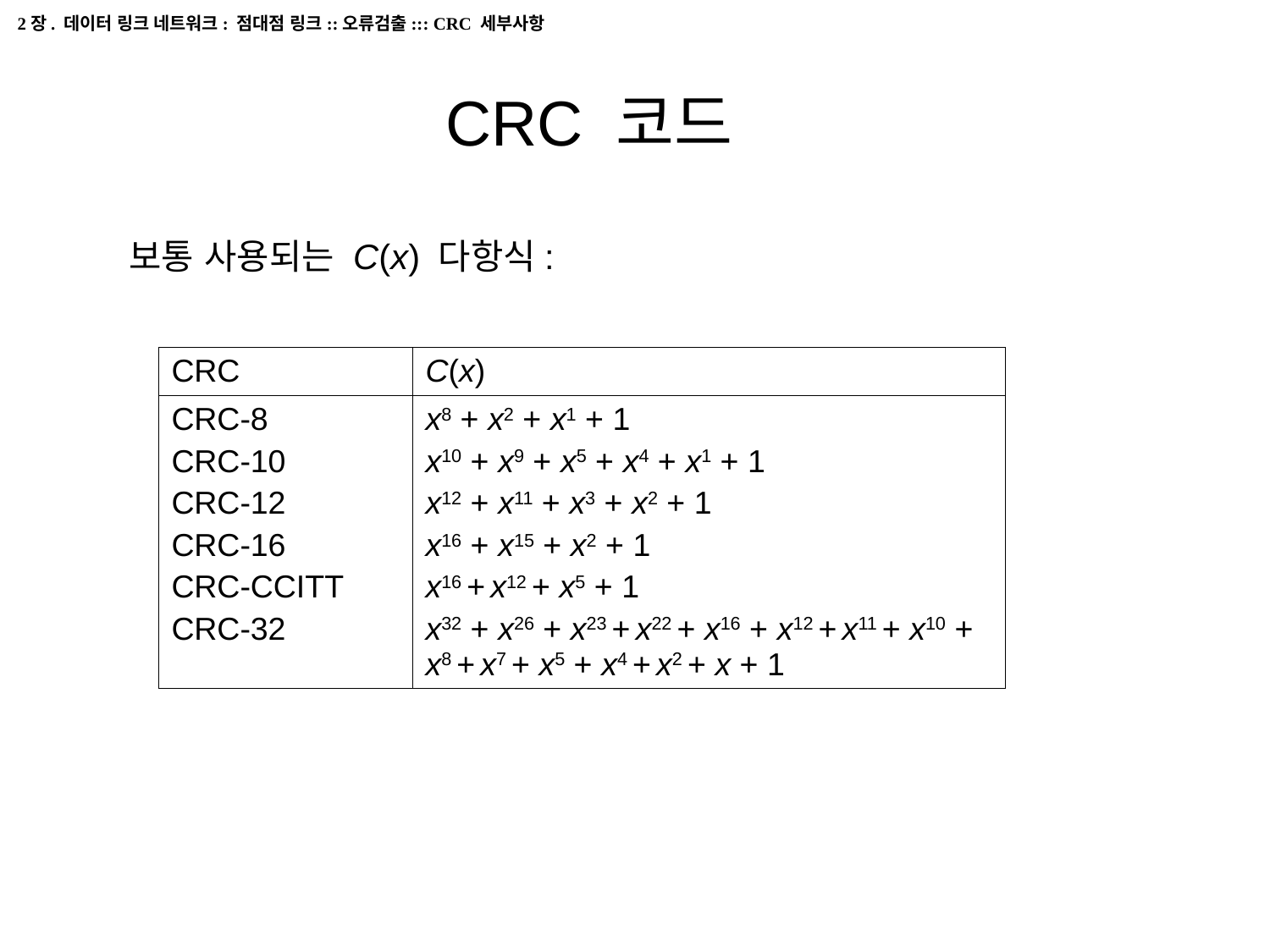

2장. 데이터 링크 네트워크: 점대점 링크::오류검출::: CRC 세부사항
# CRC 코드

보통 사용되는 C(x) 다항식:
| CRC | C(x) |
| --- | --- |
| CRC-8 CRC-10 CRC-12 CRC-16 CRC-CCITT CRC-32 | x8 + x2 + x1 + 1 x10 + x9 + x5 + x4 + x1 + 1 x12 + x11 + x3 + x2 + 1 x16 + x15 + x2 + 1 x16 + x12 + x5 + 1 x32 + x26 + x23 + x22 + x16 + x12 + x11 + x10 + x8 + x7 + x5 + x4 + x2 + x + 1 |